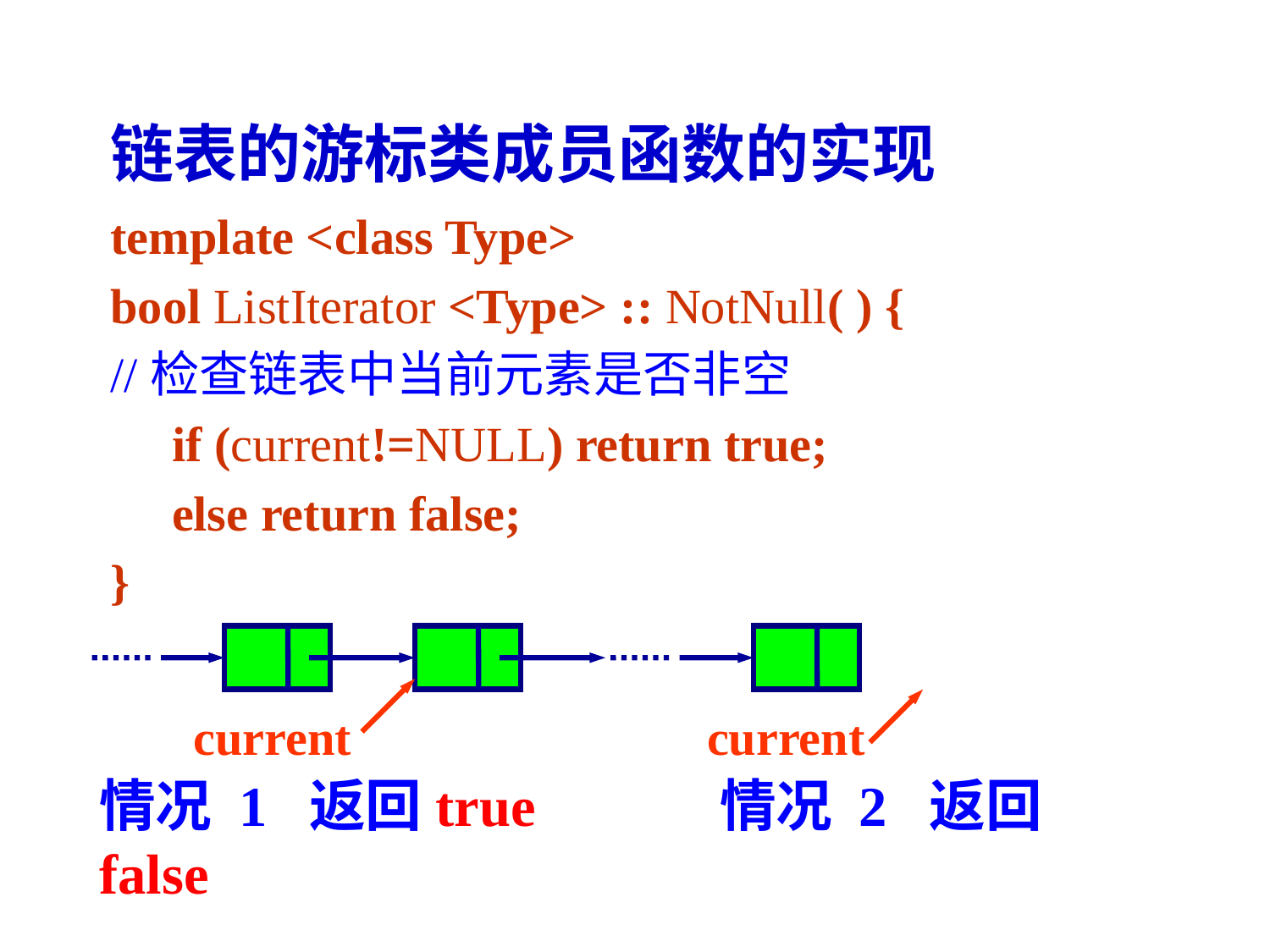

链表的游标类成员函数的实现
template <class Type>
bool ListIterator <Type> :: NotNull( ) {
//检查链表中当前元素是否非空
     if (current!=NULL) return true;
     else return false;
}

current
current
情况 1  返回true            情况 2  返回false
108